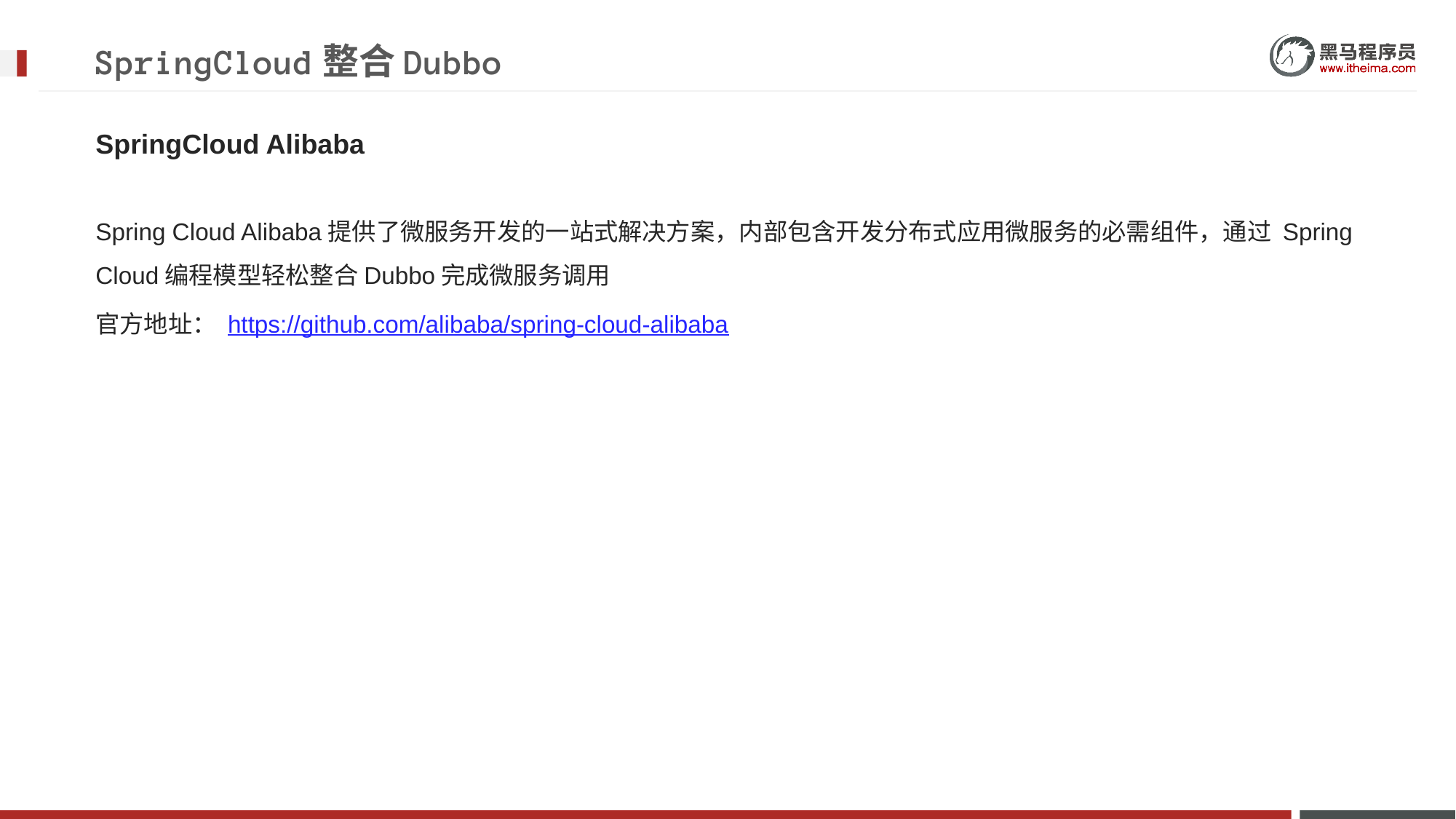

# SpringCloud整合Dubbo
SpringCloud Alibaba
Spring Cloud Alibaba提供了微服务开发的一站式解决方案，内部包含开发分布式应用微服务的必需组件，通过 Spring Cloud编程模型轻松整合Dubbo完成微服务调用
官方地址： https://github.com/alibaba/spring-cloud-alibaba